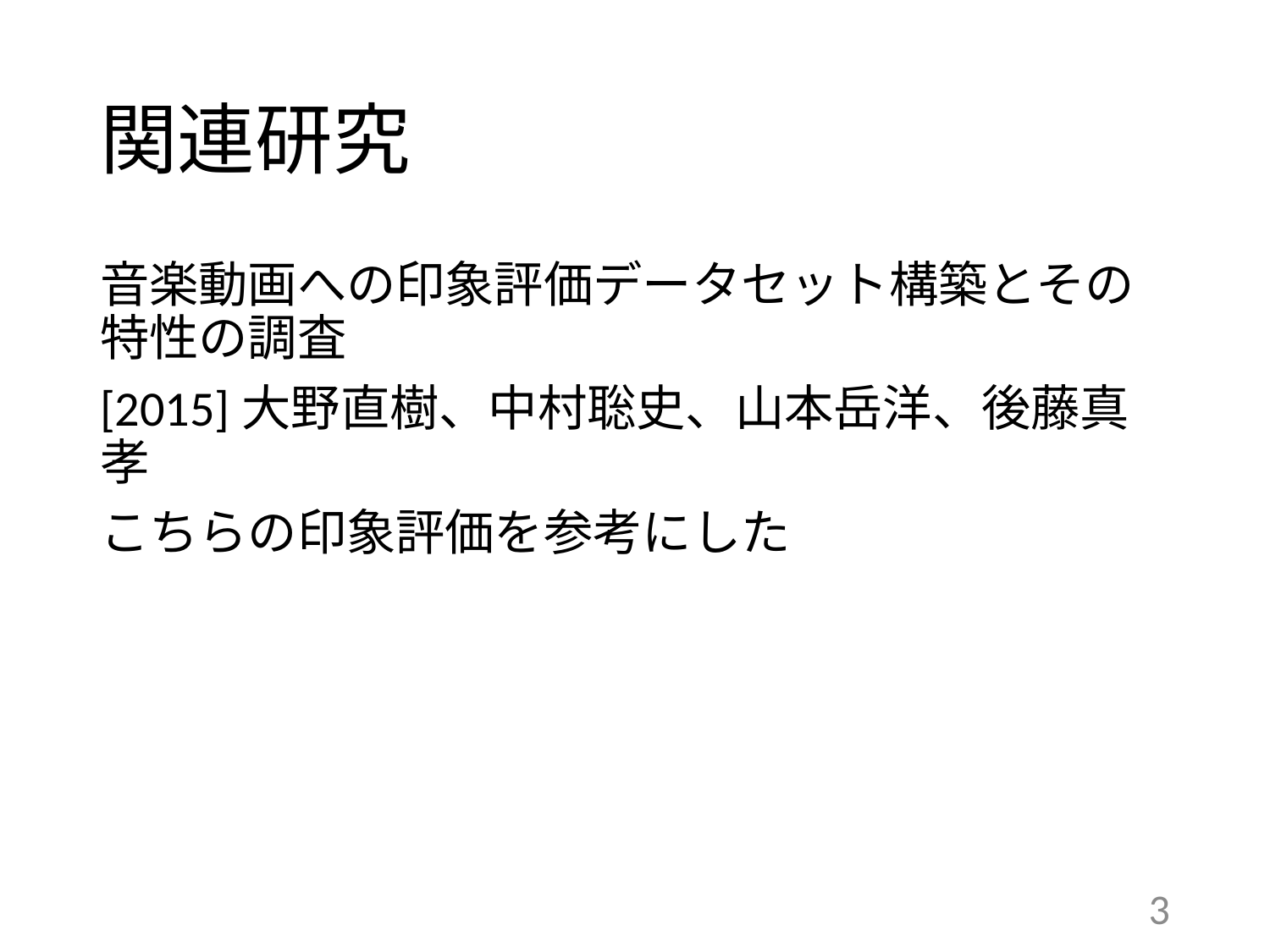

# 関連研究
音楽動画への印象評価データセット構築とその特性の調査
[2015]大野直樹、中村聡史、山本岳洋、後藤真孝
こちらの印象評価を参考にした
3